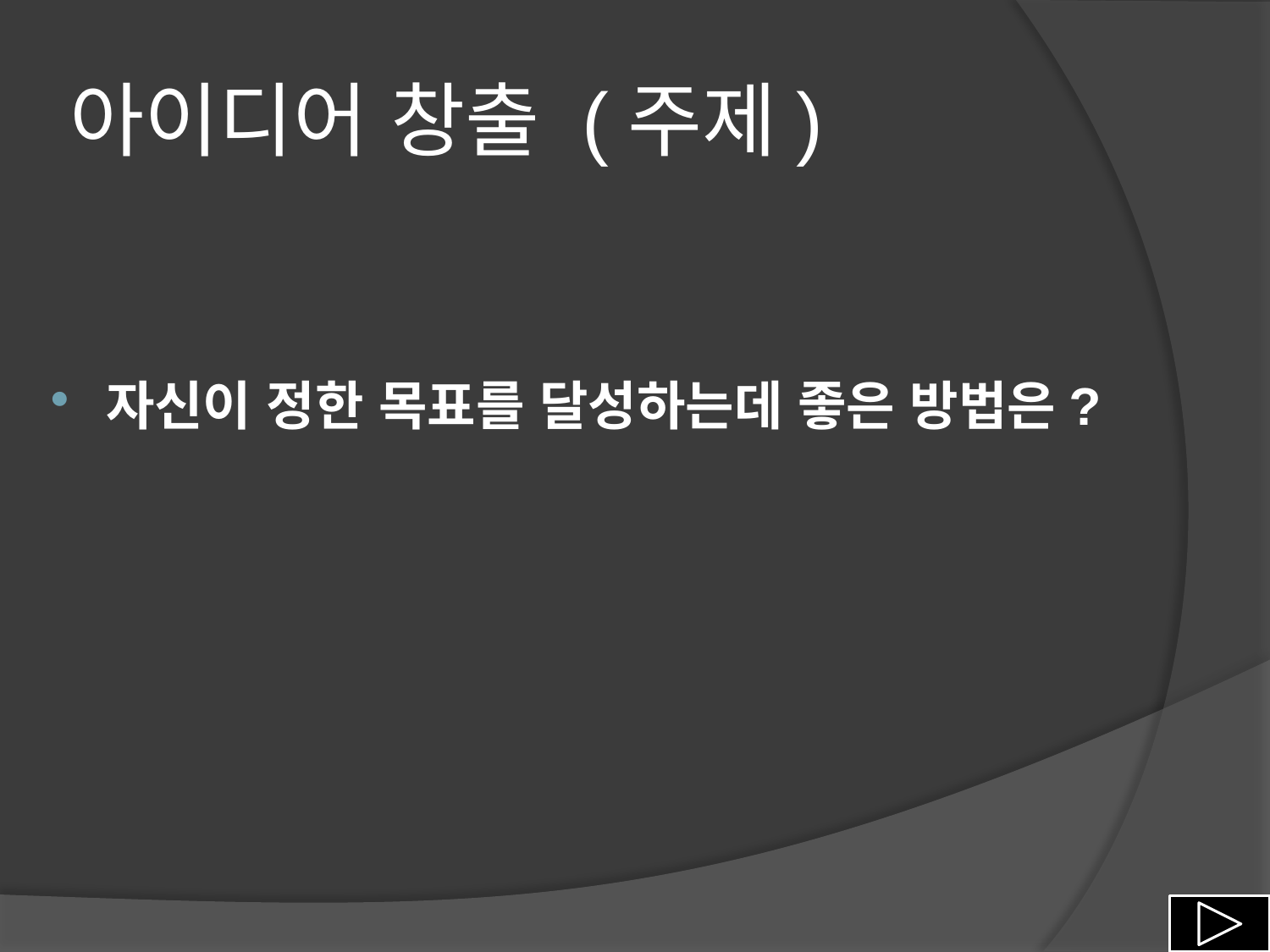

# 아이디어 창출 (주제)
자신이 정한 목표를 달성하는데 좋은 방법은?